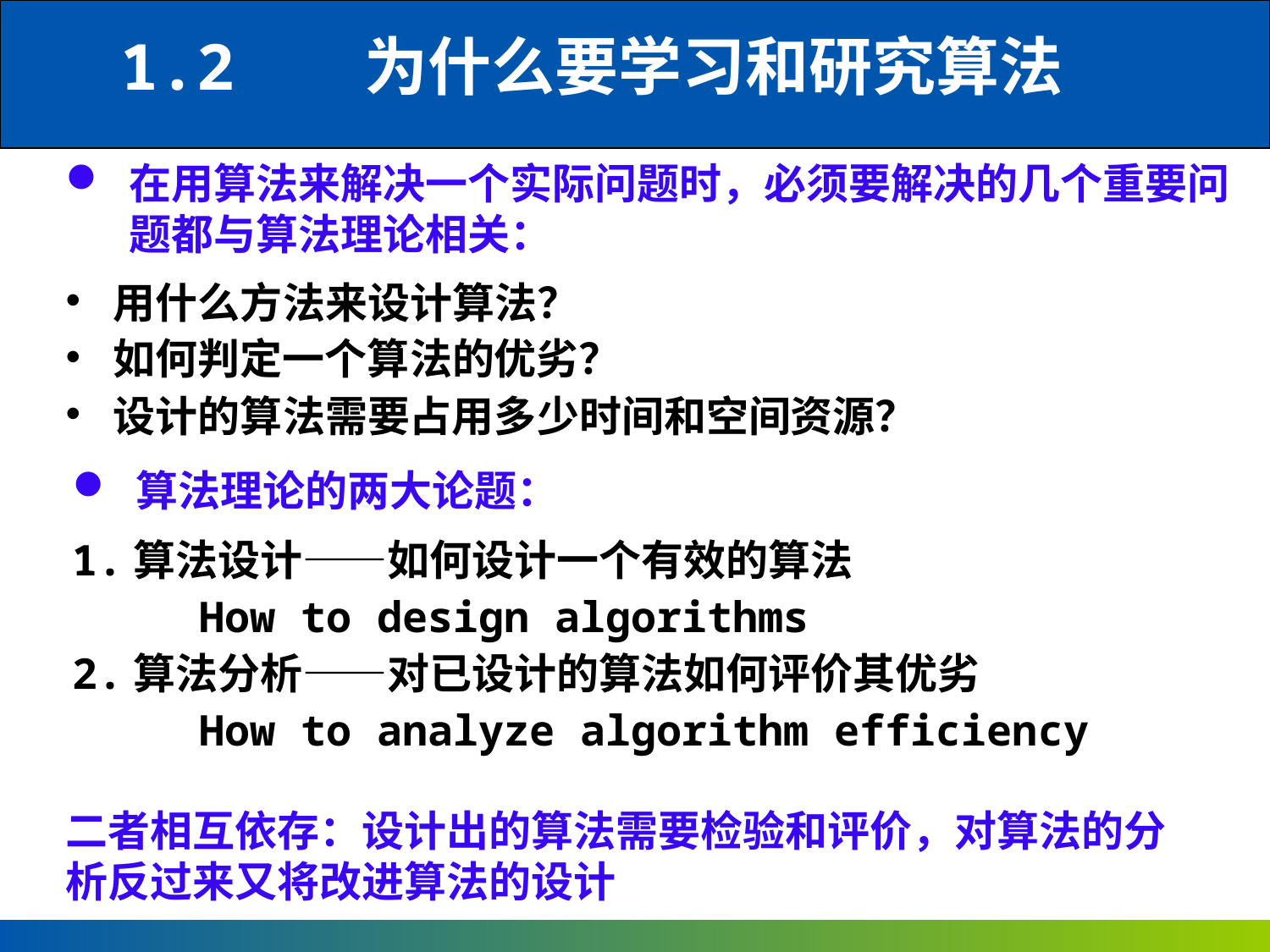

1.2   为什么要学习和研究算法
在用算法来解决一个实际问题时，必须要解决的几个重要问题都与算法理论相关：
用什么方法来设计算法？
如何判定一个算法的优劣？
设计的算法需要占用多少时间和空间资源？
算法理论的两大论题：
1.算法设计——如何设计一个有效的算法
     How to design algorithms
2.算法分析——对已设计的算法如何评价其优劣
     How to analyze algorithm efficiency
二者相互依存：设计出的算法需要检验和评价，对算法的分析反过来又将改进算法的设计